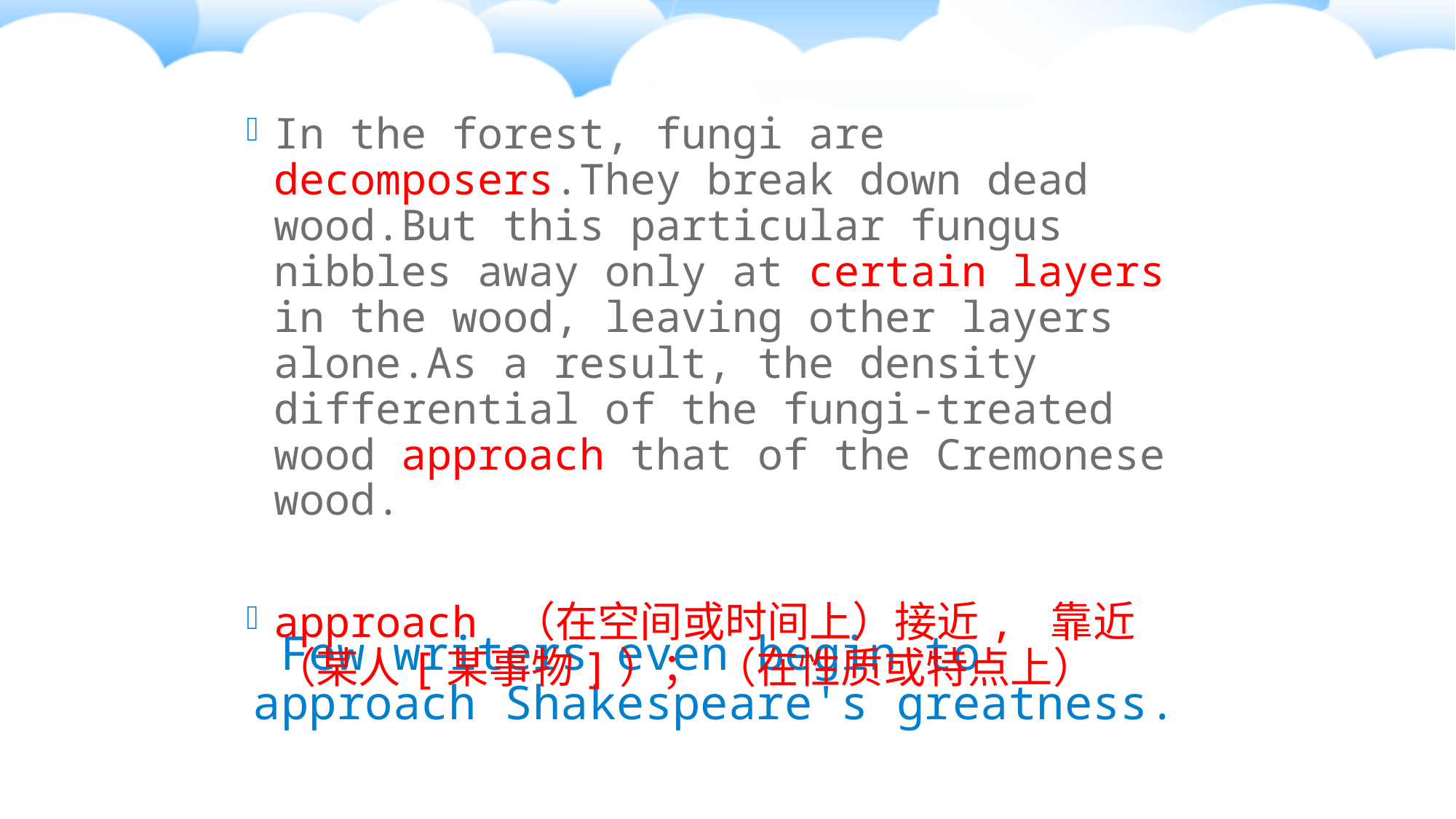

In the forest, fungi are decomposers.They break down dead wood.But this particular fungus nibbles away only at certain layers in the wood, leaving other layers alone.As a result, the density differential of the fungi-treated wood approach that of the Cremonese wood.

approach （在空间或时间上）接近, 靠近（某人[某事物]）； （在性质或特点上）
# Few writers even begin to approach Shakespeare's greatness.